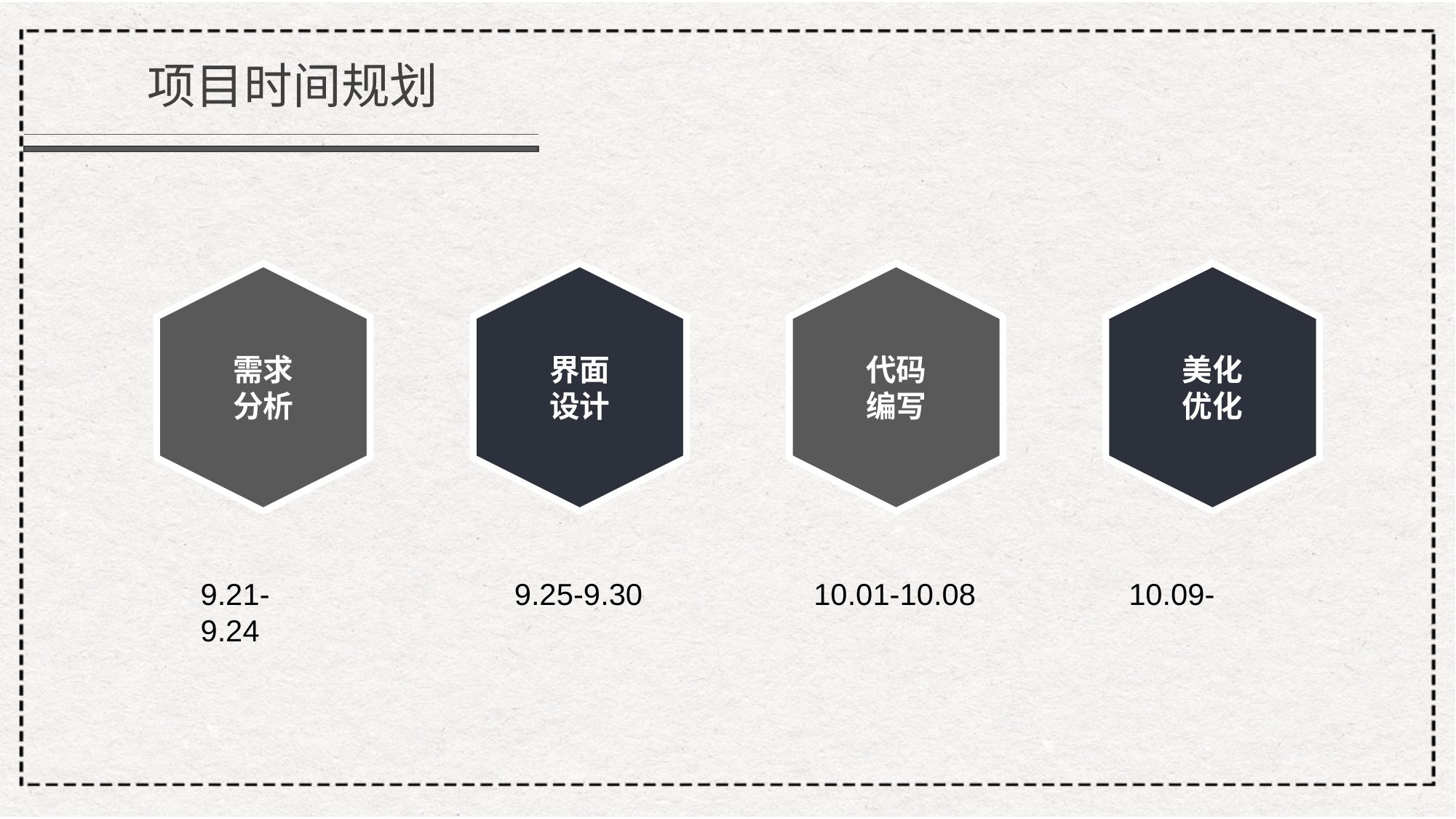

项目时间规划

需求
分析
界面
设计
代码
编写
美化
优化
9.21-9.24
9.25-9.30
10.01-10.08
10.09-